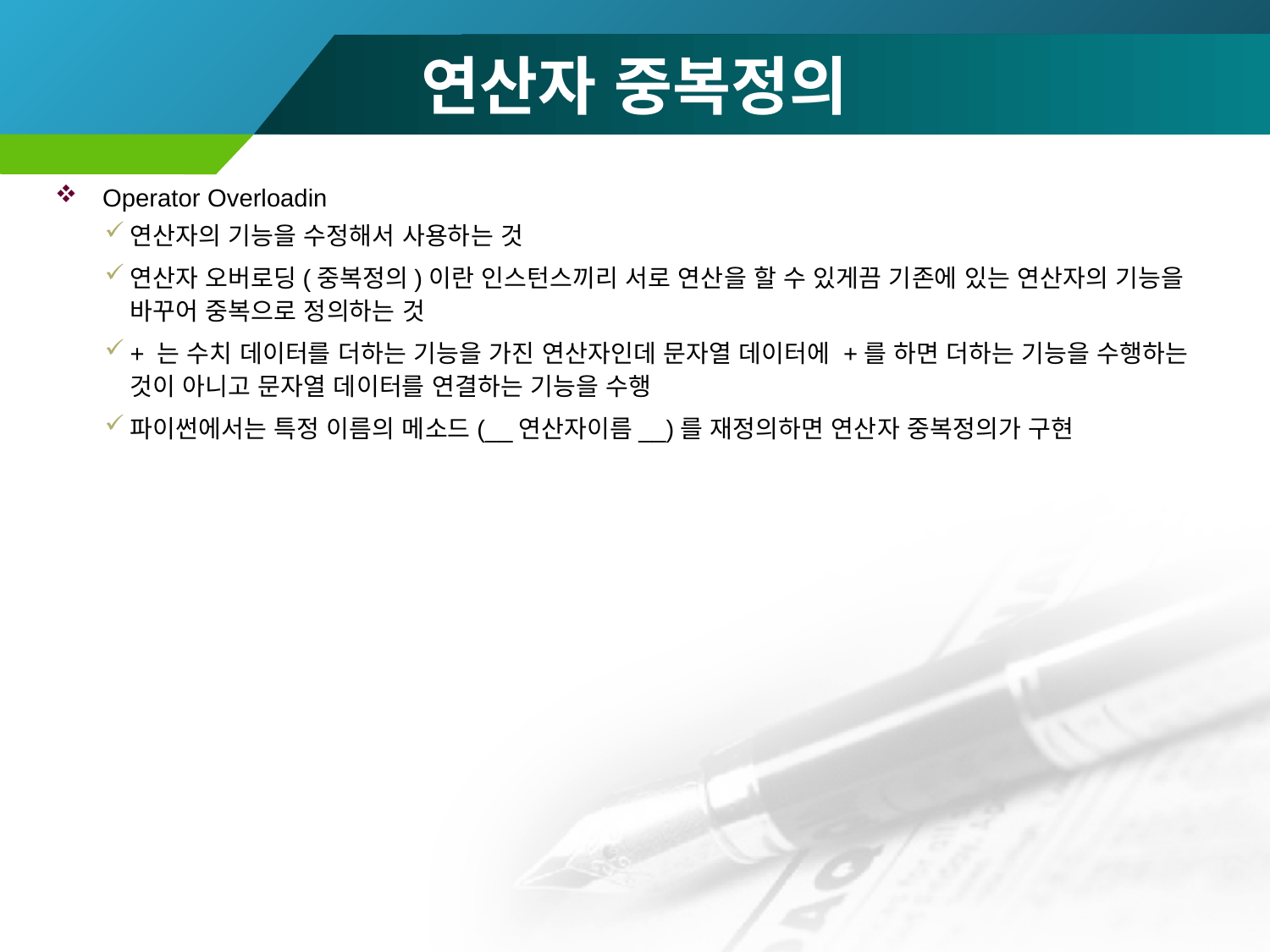

# 연산자 중복정의
Operator Overloadin
연산자의 기능을 수정해서 사용하는 것
연산자 오버로딩(중복정의)이란 인스턴스끼리 서로 연산을 할 수 있게끔 기존에 있는 연산자의 기능을 바꾸어 중복으로 정의하는 것
+ 는 수치 데이터를 더하는 기능을 가진 연산자인데 문자열 데이터에 +를 하면 더하는 기능을 수행하는 것이 아니고 문자열 데이터를 연결하는 기능을 수행
파이썬에서는 특정 이름의 메소드(__연산자이름__)를 재정의하면 연산자 중복정의가 구현